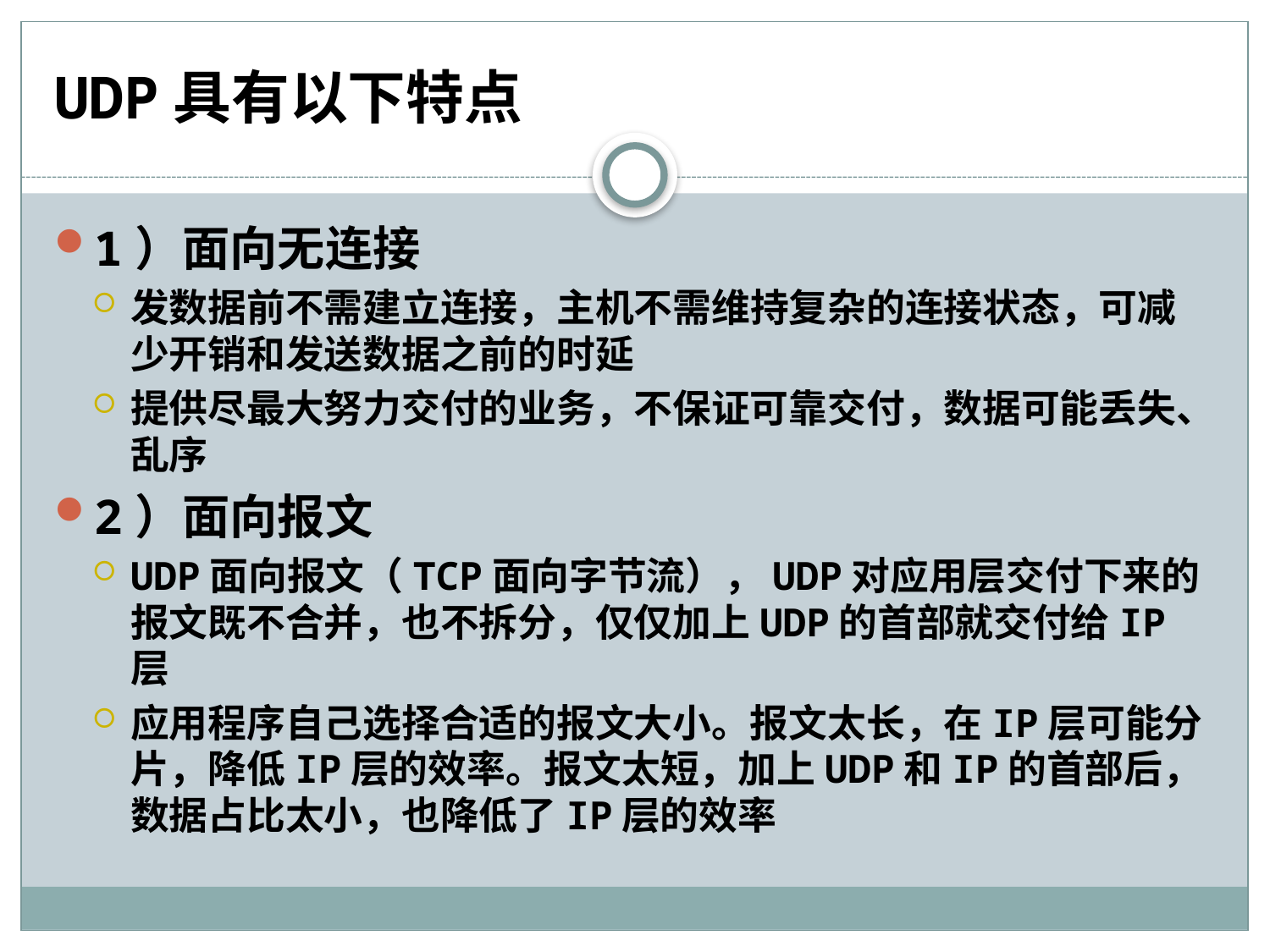

# UDP具有以下特点
1）面向无连接
发数据前不需建立连接，主机不需维持复杂的连接状态，可减少开销和发送数据之前的时延
提供尽最大努力交付的业务，不保证可靠交付，数据可能丢失、乱序
2）面向报文
UDP面向报文（TCP面向字节流），UDP对应用层交付下来的报文既不合并，也不拆分，仅仅加上UDP的首部就交付给IP层
应用程序自己选择合适的报文大小。报文太长，在IP层可能分片，降低IP层的效率。报文太短，加上UDP和IP的首部后，数据占比太小，也降低了IP层的效率